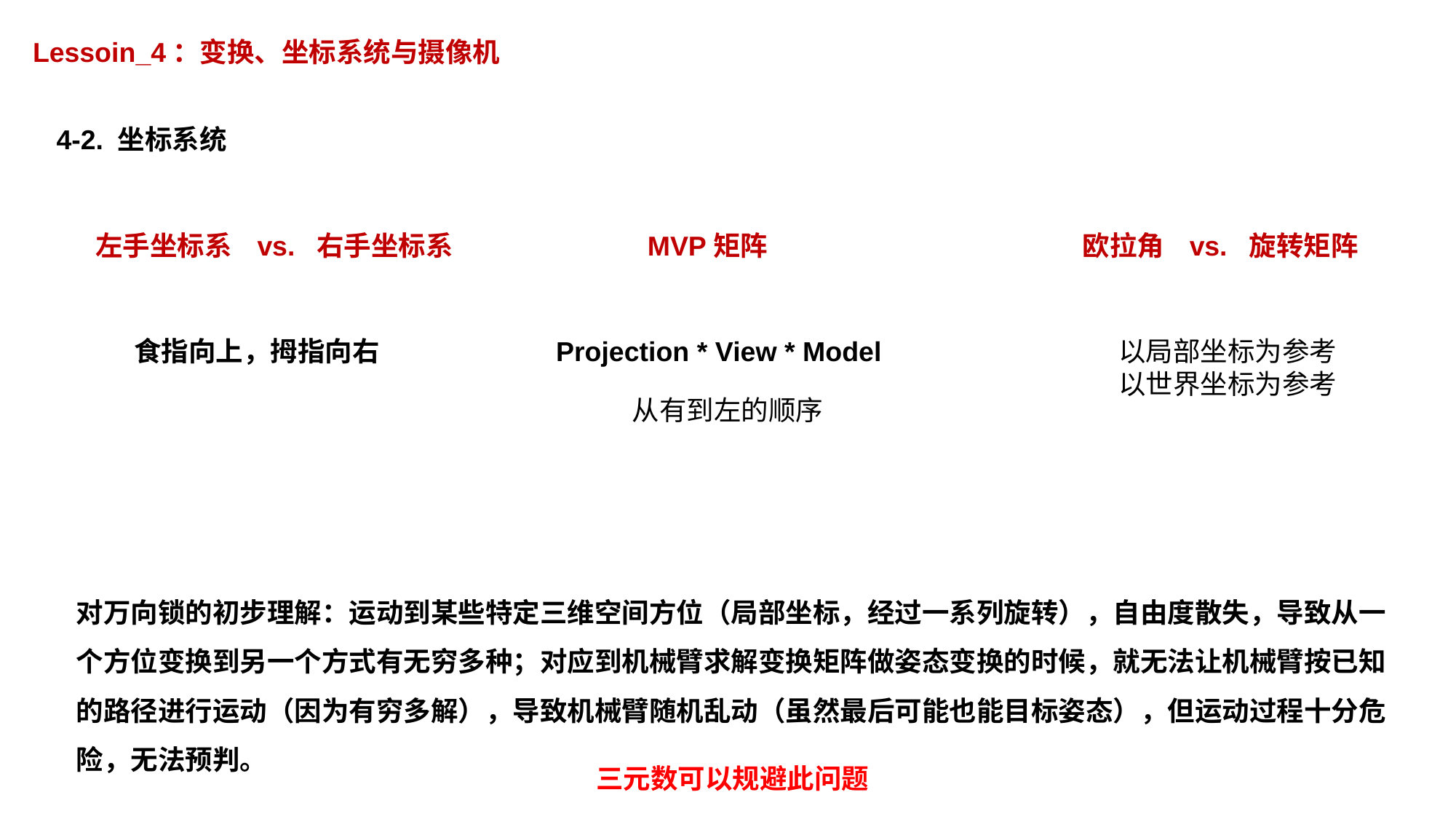

Lessoin_4：变换、坐标系统与摄像机
4-2. 坐标系统
左手坐标系   vs.  右手坐标系
MVP矩阵
欧拉角   vs.  旋转矩阵
食指向上，拇指向右
 Projection * View * Model
以局部坐标为参考
以世界坐标为参考
从有到左的顺序
对万向锁的初步理解：运动到某些特定三维空间方位（局部坐标，经过一系列旋转），自由度散失，导致从一个方位变换到另一个方式有无穷多种；对应到机械臂求解变换矩阵做姿态变换的时候，就无法让机械臂按已知的路径进行运动（因为有穷多解），导致机械臂随机乱动（虽然最后可能也能目标姿态），但运动过程十分危险，无法预判。
三元数可以规避此问题